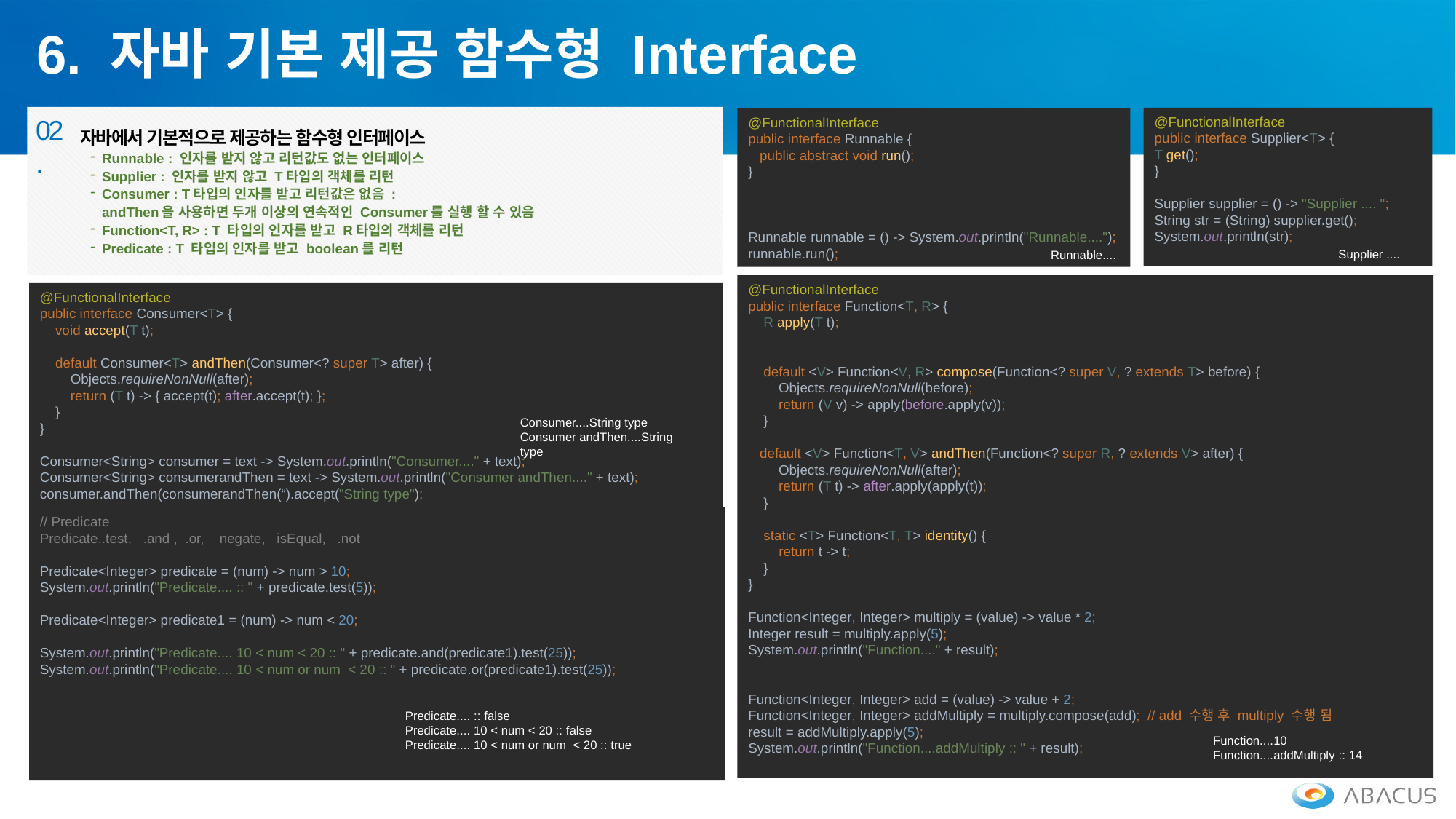

6. 자바 기본 제공 함수형 Interface

02.
자바에서 기본적으로 제공하는 함수형 인터페이스
Runnable : 인자를 받지 않고 리턴값도 없는 인터페이스
Supplier : 인자를 받지 않고 T타입의 객체를 리턴
Consumer : T타입의 인자를 받고 리턴값은 없음 :
andThen을 사용하면 두개 이상의 연속적인 Consumer를 실행 할 수 있음
Function<T, R> : T 타입의 인자를 받고 R타입의 객체를 리턴
Predicate : T 타입의 인자를 받고 boolean를 리턴
@FunctionalInterface
public interface Supplier<T> {
T get();
}

Supplier supplier = () -> "Supplier .... ";
String str = (String) supplier.get();
System.out.println(str);

@FunctionalInterface
public interface Runnable {
   public abstract void run();
}

Runnable runnable = () -> System.out.println("Runnable....");
runnable.run();
Supplier ....
Runnable....
@FunctionalInterface
public interface Function<T, R> {
    R apply(T t);
    default <V> Function<V, R> compose(Function<? super V, ? extends T> before) {
        Objects.requireNonNull(before);
        return (V v) -> apply(before.apply(v));
    }
   default <V> Function<T, V> andThen(Function<? super R, ? extends V> after) {
        Objects.requireNonNull(after);
        return (T t) -> after.apply(apply(t));
    }
    static <T> Function<T, T> identity() {
        return t -> t;
    }
}

Function<Integer, Integer> multiply = (value) -> value * 2;
Integer result = multiply.apply(5);
System.out.println("Function...." + result);
Function<Integer, Integer> add = (value) -> value + 2;
Function<Integer, Integer> addMultiply = multiply.compose(add);  // add 수행 후 multiply 수행 됨
result = addMultiply.apply(5);
System.out.println("Function....addMultiply :: " + result);

@FunctionalInterface
public interface Consumer<T> {
    void accept(T t);
    default Consumer<T> andThen(Consumer<? super T> after) {
        Objects.requireNonNull(after);
        return (T t) -> { accept(t); after.accept(t); };
    }
}
Consumer<String> consumer = text -> System.out.println("Consumer...." + text);
Consumer<String> consumerandThen = text -> System.out.println("Consumer andThen...." + text);
consumer.andThen(consumerandThen(“).accept("String type");
Consumer....String type
Consumer andThen....String type
// Predicate
Predicate..test,   .and ,  .or,    negate,   isEqual,   .not
Predicate<Integer> predicate = (num) -> num > 10;
System.out.println("Predicate.... :: " + predicate.test(5));
Predicate<Integer> predicate1 = (num) -> num < 20;
System.out.println("Predicate.... 10 < num < 20 :: " + predicate.and(predicate1).test(25));
System.out.println("Predicate.... 10 < num or num  < 20 :: " + predicate.or(predicate1).test(25));

Predicate.... :: false
Predicate.... 10 < num < 20 :: false
Predicate.... 10 < num or num  < 20 :: true
Function....10
Function....addMultiply :: 14